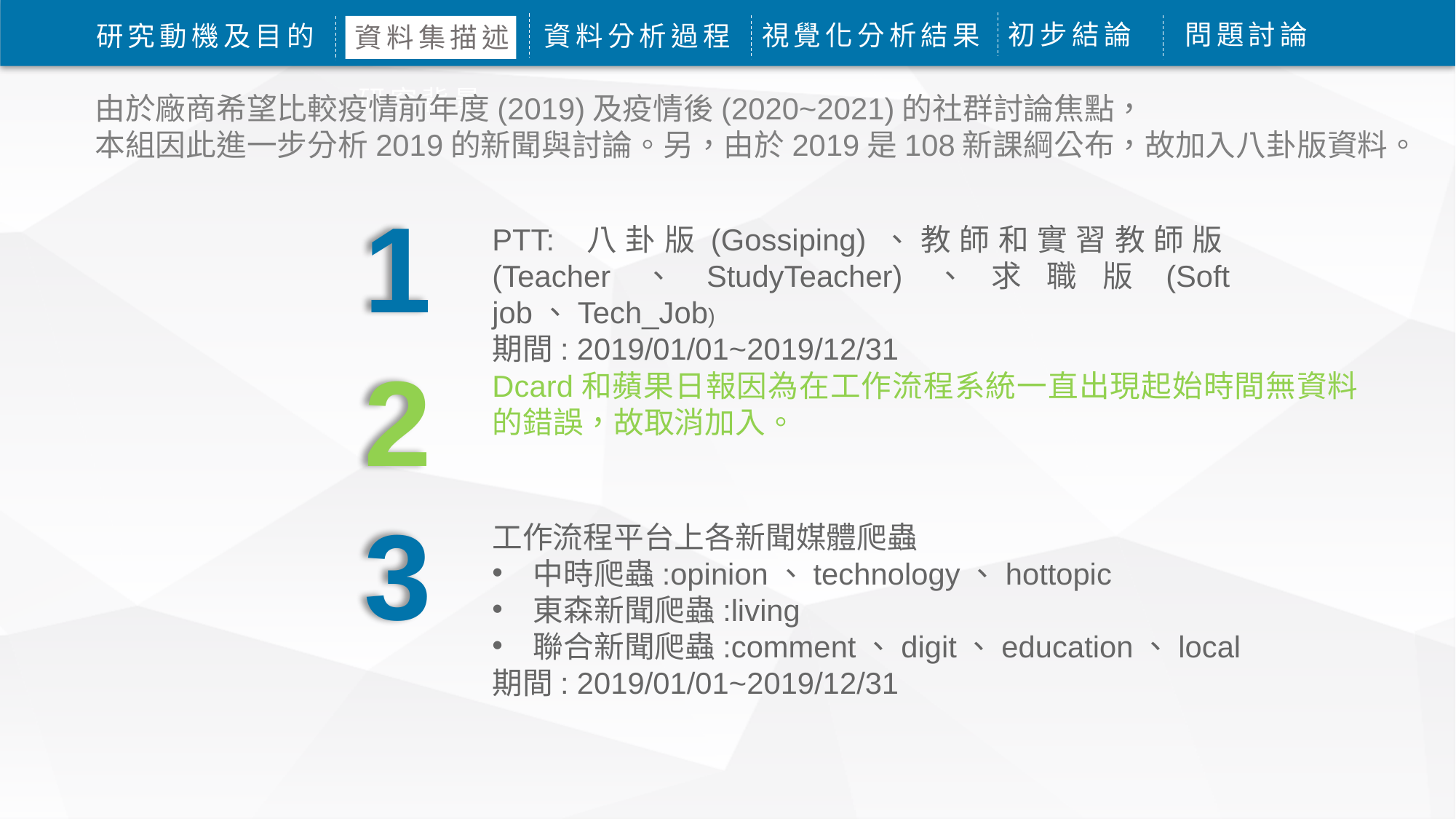

問題討論
初步結論
視覺化分析結果
研究動機及目的
資料分析過程
資料集描述

研究方法
研究结果
问题讨论
论文总结

研究背景
由於廠商希望比較疫情前年度(2019)及疫情後(2020~2021)的社群討論焦點，
本組因此進一步分析2019的新聞與討論。另，由於2019是108新課綱公布，故加入八卦版資料。
1
PTT: 八卦版(Gossiping)、教師和實習教師版(Teacher、StudyTeacher)、求職版(Soft job、Tech_Job)
期間: 2019/01/01~2019/12/31
2
Dcard和蘋果日報因為在工作流程系統一直出現起始時間無資料的錯誤，故取消加入。
3
工作流程平台上各新聞媒體爬蟲
中時爬蟲:opinion、technology、hottopic
東森新聞爬蟲:living
聯合新聞爬蟲:comment、digit、education、local
期間: 2019/01/01~2019/12/31